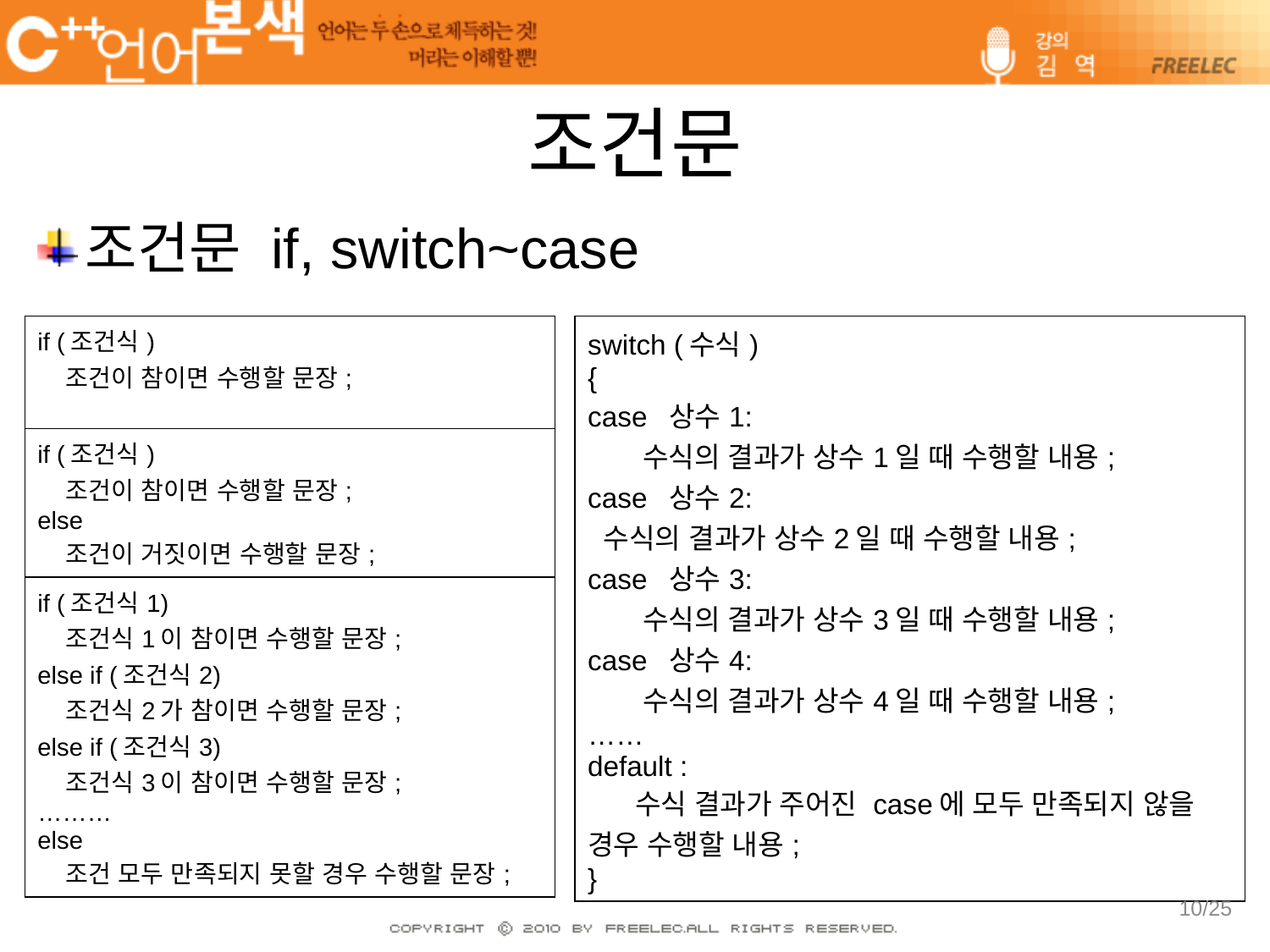

# 조건문
조건문 if, switch~case
| if (조건식) 조건이 참이면 수행할 문장; |
| --- |
| if (조건식) 조건이 참이면 수행할 문장; else 조건이 거짓이면 수행할 문장; |
| if (조건식1) 조건식1이 참이면 수행할 문장; else if (조건식2) 조건식2가 참이면 수행할 문장; else if (조건식3) 조건식3이 참이면 수행할 문장; ……… else 조건 모두 만족되지 못할 경우 수행할 문장; |
| switch (수식) { case 상수1: 수식의 결과가 상수1일 때 수행할 내용; case 상수2: 수식의 결과가 상수2일 때 수행할 내용; case 상수3: 수식의 결과가 상수3일 때 수행할 내용; case 상수4: 수식의 결과가 상수4일 때 수행할 내용; …… default : 수식 결과가 주어진 case에 모두 만족되지 않을 경우 수행할 내용; } |
| --- |
10/25